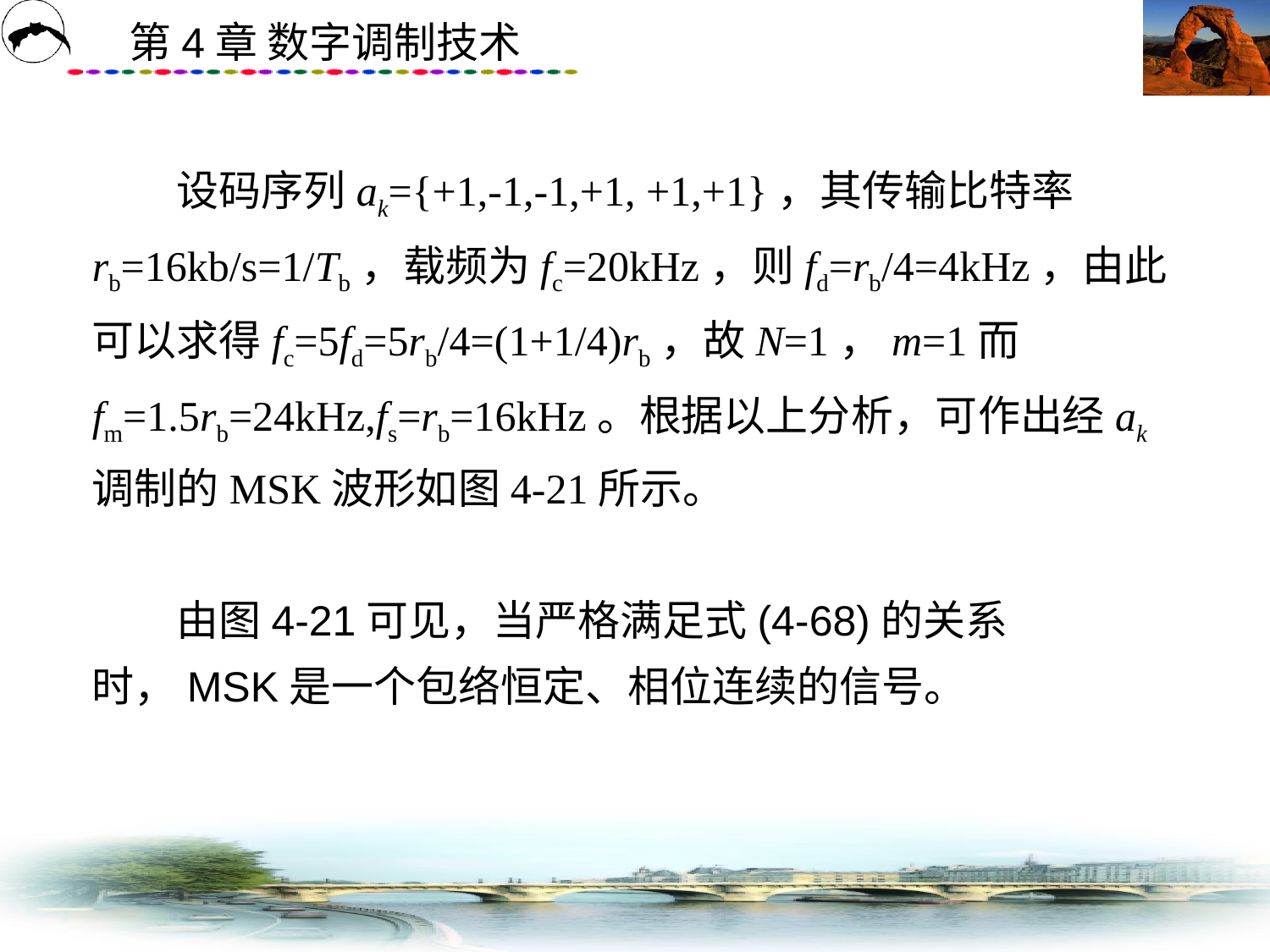

# 设码序列ak={+1,-1,-1,+1, +1,+1}，其传输比特率rb=16kb/s=1/Tb，载频为fc=20kHz，则fd=rb/4=4kHz，由此可以求得fc=5fd=5rb/4=(1+1/4)rb，故N=1，m=1而fm=1.5rb=24kHz,fs=rb=16kHz。根据以上分析，可作出经ak调制的MSK波形如图4-21所示。 　　 　　由图4-21可见，当严格满足式(4-68)的关系时，MSK是一个包络恒定、相位连续的信号。